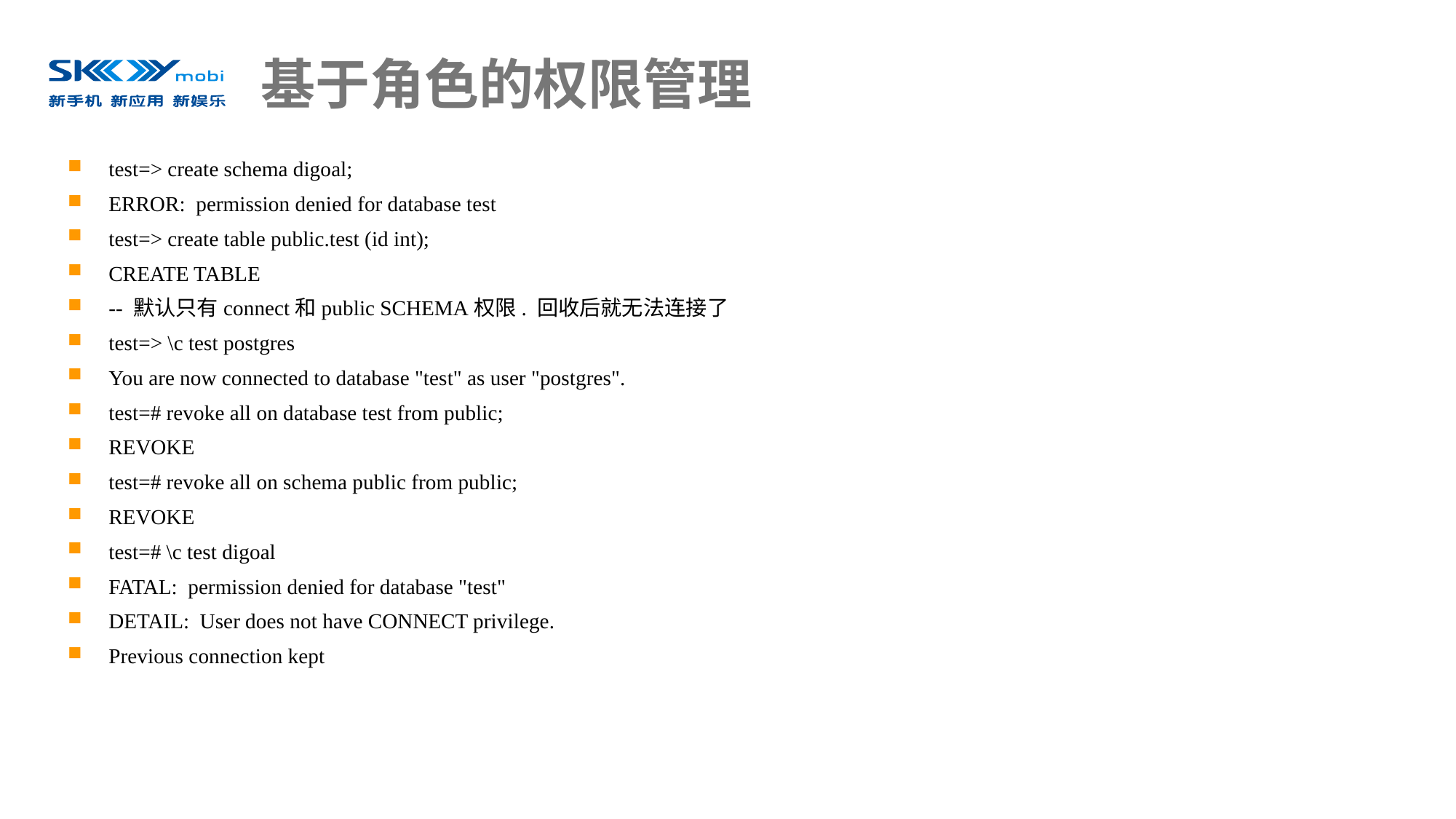

# 基于角色的权限管理
test=> create schema digoal;
ERROR:  permission denied for database test
test=> create table public.test (id int);
CREATE TABLE
-- 默认只有connect和public SCHEMA权限. 回收后就无法连接了
test=> \c test postgres
You are now connected to database "test" as user "postgres".
test=# revoke all on database test from public;
REVOKE
test=# revoke all on schema public from public;
REVOKE
test=# \c test digoal
FATAL:  permission denied for database "test"
DETAIL:  User does not have CONNECT privilege.
Previous connection kept